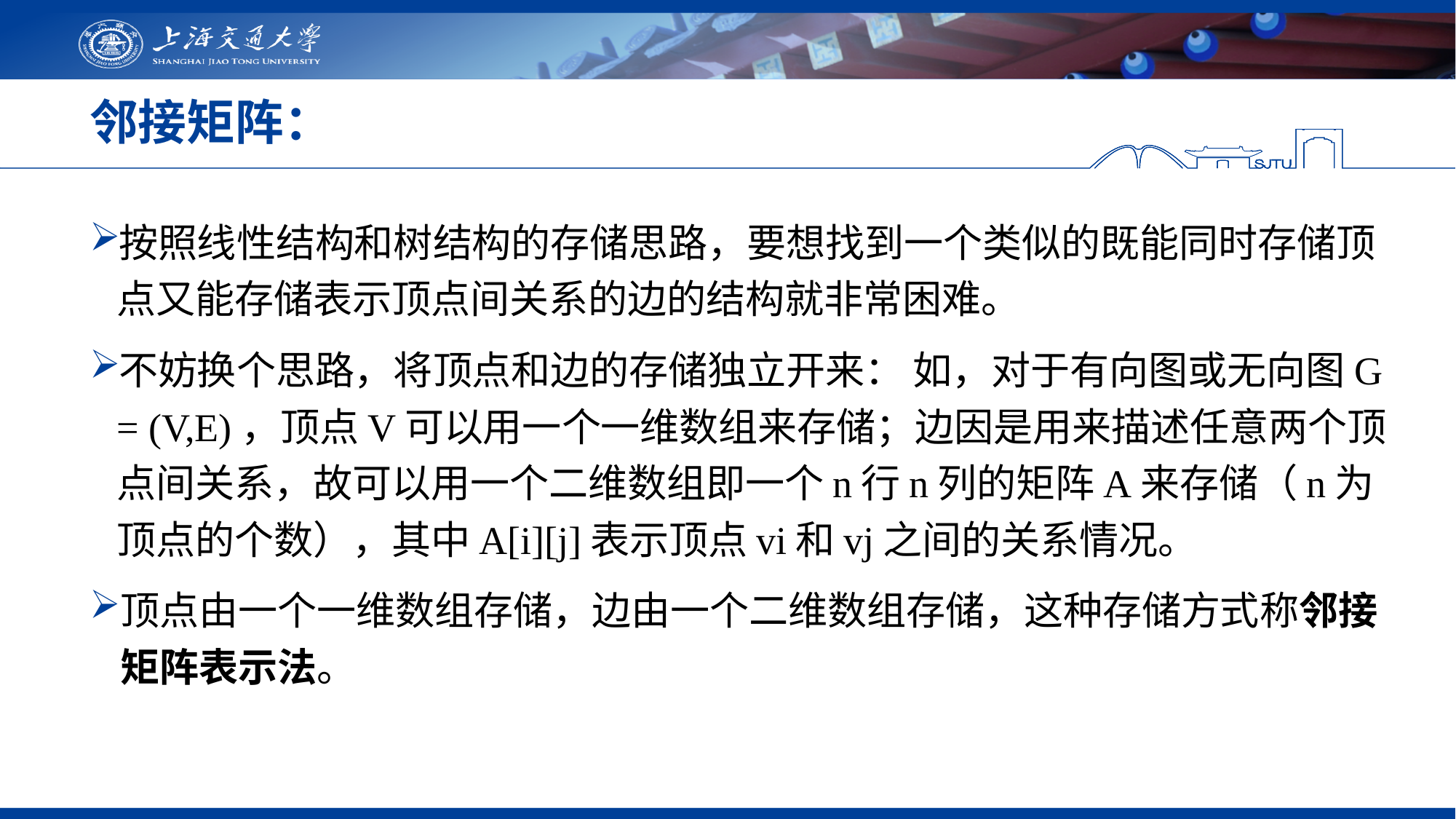

# 邻接矩阵：
按照线性结构和树结构的存储思路，要想找到一个类似的既能同时存储顶点又能存储表示顶点间关系的边的结构就非常困难。
不妨换个思路，将顶点和边的存储独立开来： 如，对于有向图或无向图G = (V,E)，顶点V可以用一个一维数组来存储；边因是用来描述任意两个顶点间关系，故可以用一个二维数组即一个n行n列的矩阵A来存储（n为顶点的个数），其中A[i][j]表示顶点vi和vj之间的关系情况。
顶点由一个一维数组存储，边由一个二维数组存储，这种存储方式称邻接矩阵表示法。